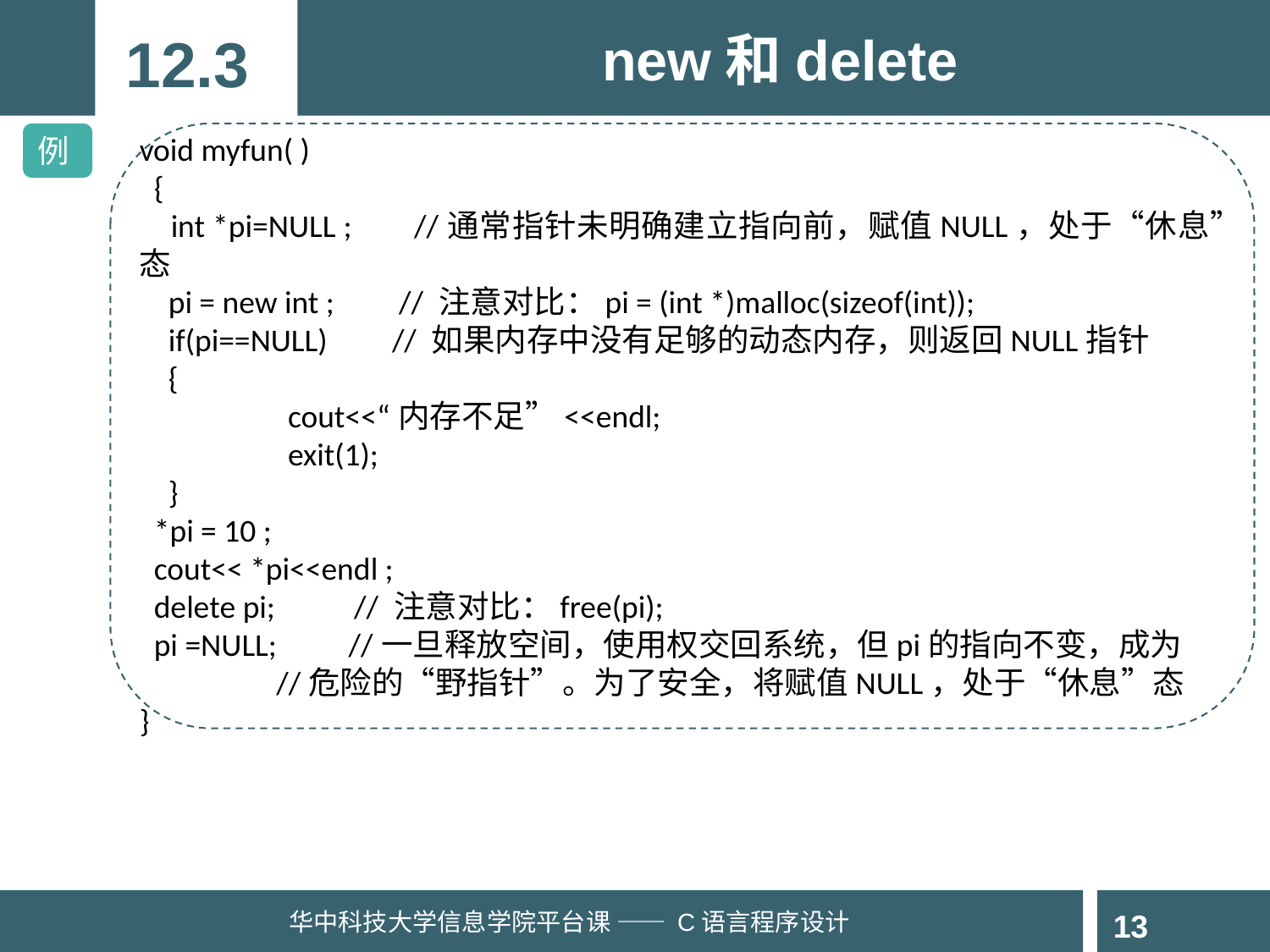

12.3
new和delete
例

void myfun( )
  {
    int *pi=NULL ;        //通常指针未明确建立指向前，赋值NULL，处于“休息”态
    pi = new int ;         // 注意对比：pi = (int *)malloc(sizeof(int));
    if(pi==NULL)         // 如果内存中没有足够的动态内存，则返回NULL指针
    {
	   cout<<“内存不足”<<endl;
	   exit(1);
    }
  *pi = 10 ;
  cout<< *pi<<endl ;
  delete pi;           // 注意对比：free(pi);
  pi =NULL;          //一旦释放空间，使用权交回系统，但pi的指向不变，成为
                   //危险的“野指针”。为了安全，将赋值NULL，处于“休息”态
}